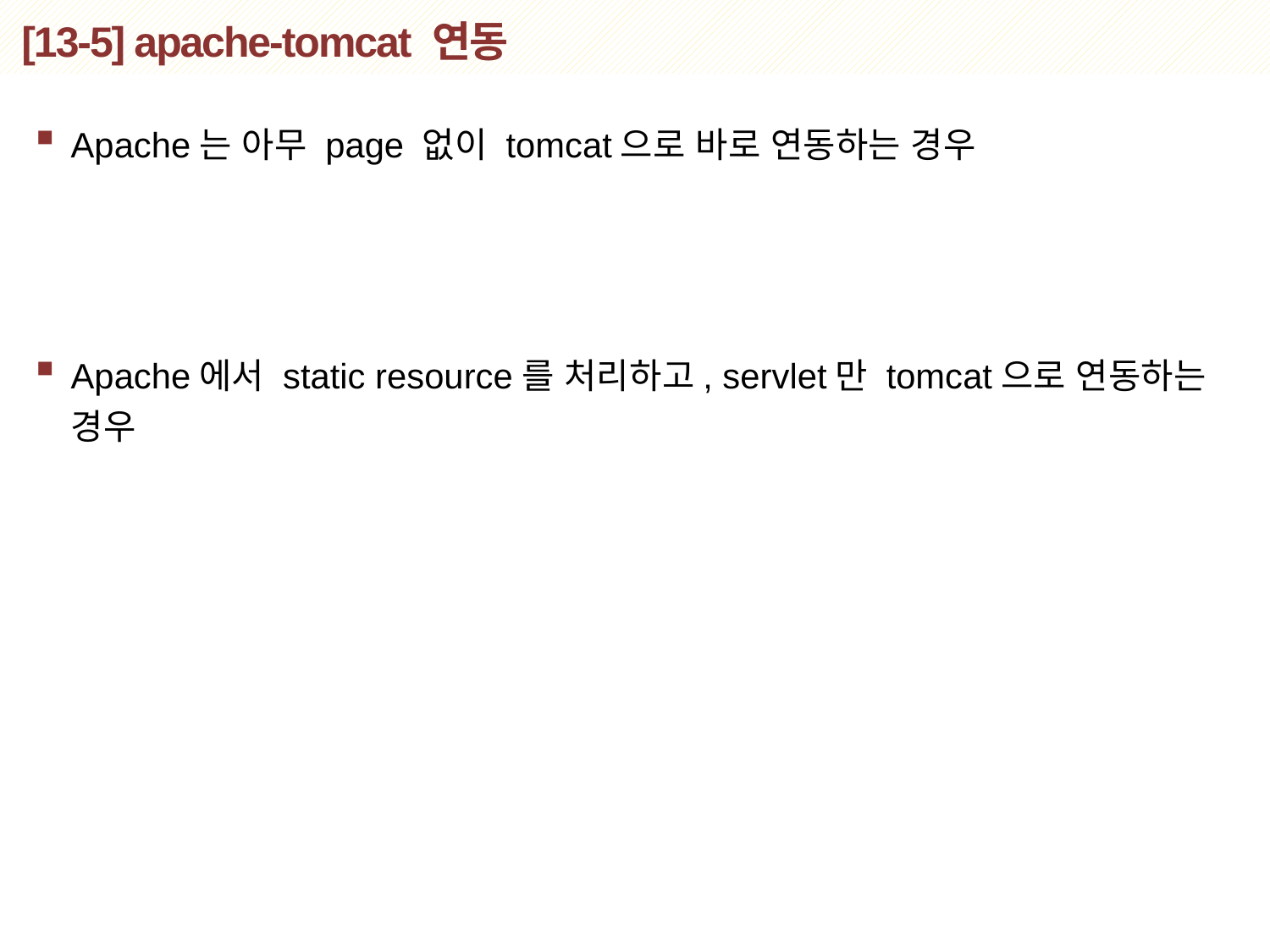

# [13-5] apache-tomcat 연동
Apache는 아무 page 없이 tomcat으로 바로 연동하는 경우

Apache에서 static resource를 처리하고, servlet만 tomcat으로 연동하는 경우